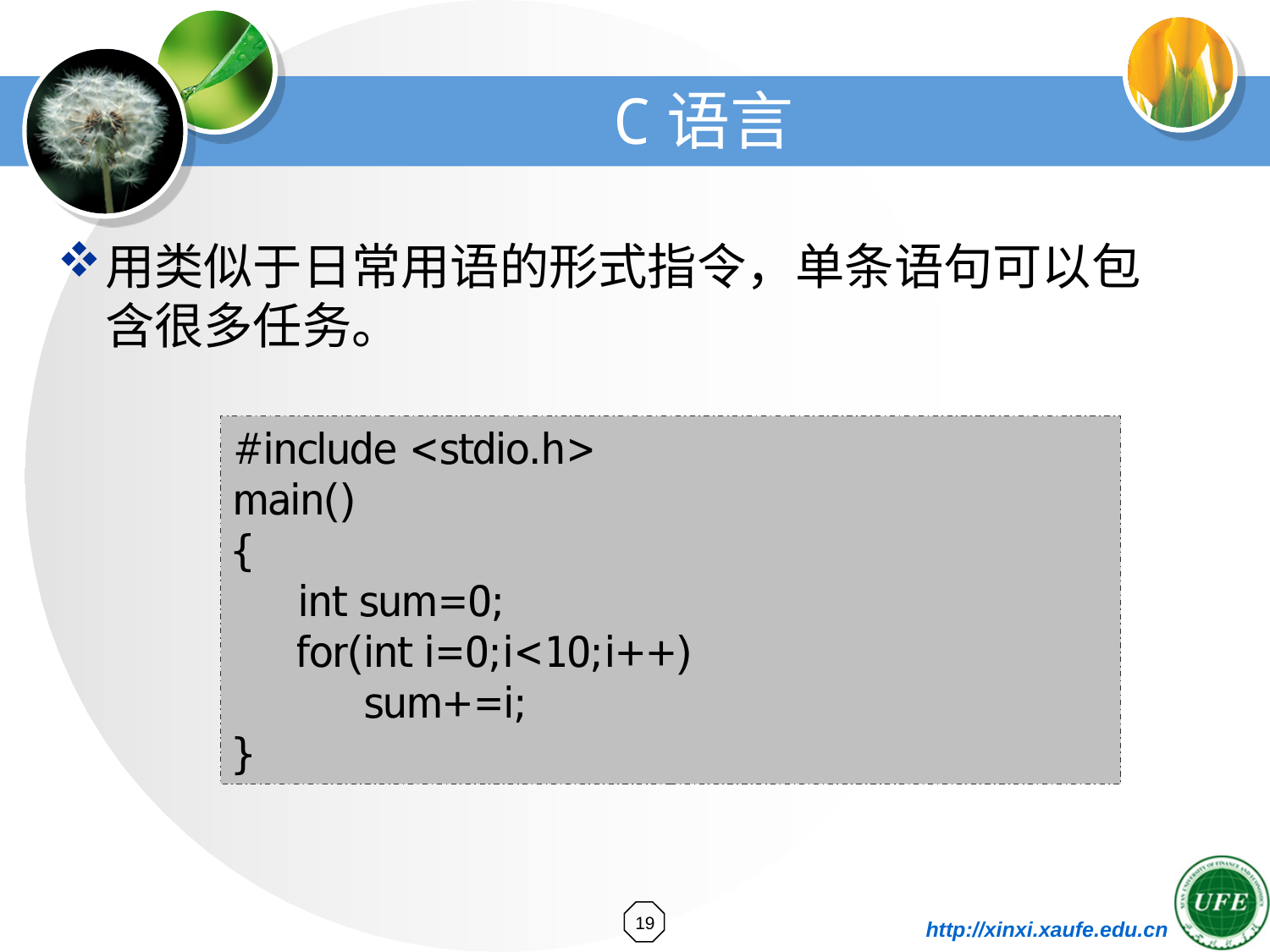

# C语言
用类似于日常用语的形式指令，单条语句可以包含很多任务。
#include <stdio.h>
main()
{
     int sum=0;
	for(int i=0;i<10;i++)
          sum+=i;
}
19
http://xinxi.xaufe.edu.cn